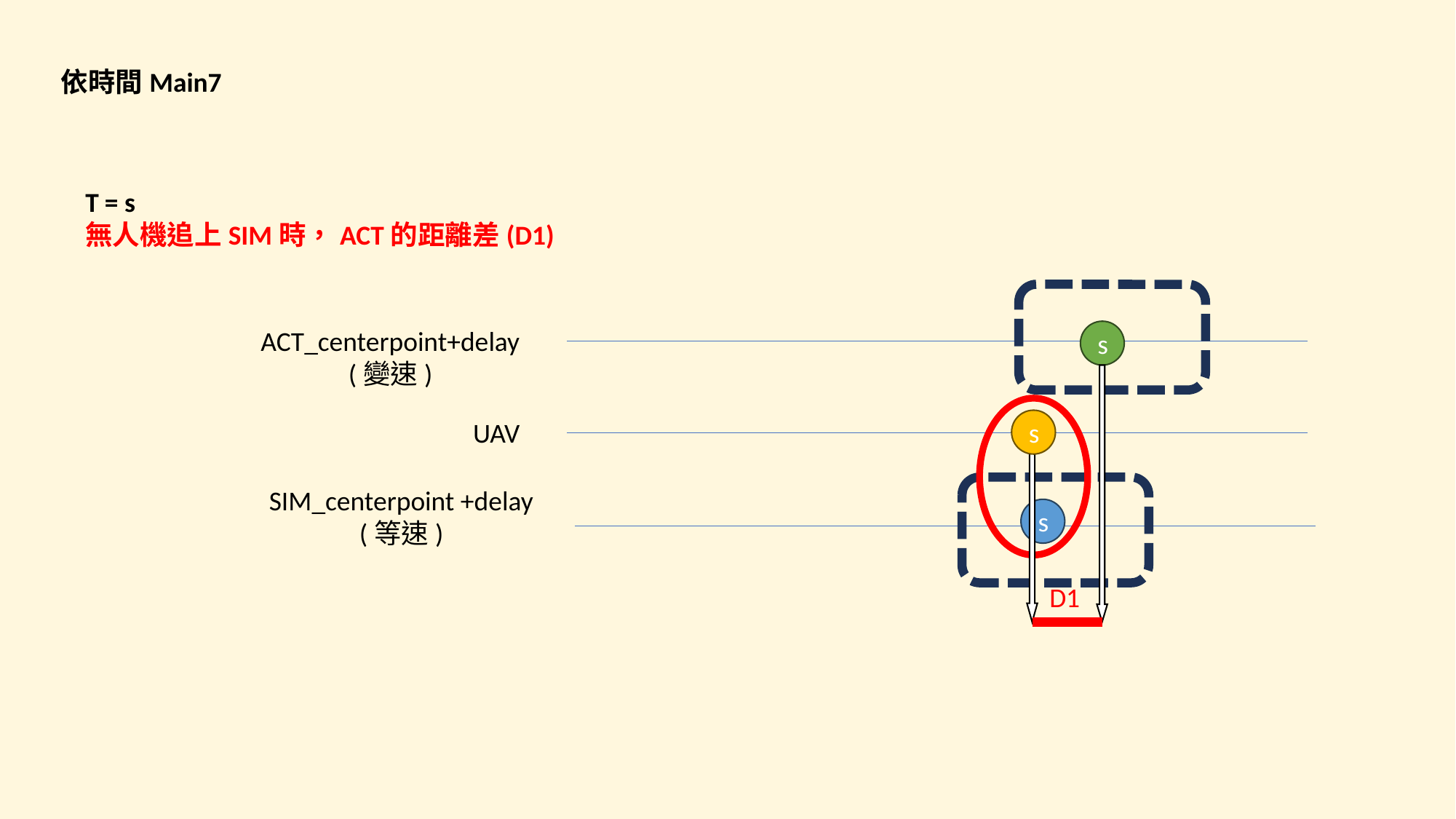

依時間Main7
T = s
無人機追上SIM時，ACT的距離差(D1)

s
ACT_centerpoint+delay
(變速)

s
UAV

s
SIM_centerpoint +delay
(等速)
D1